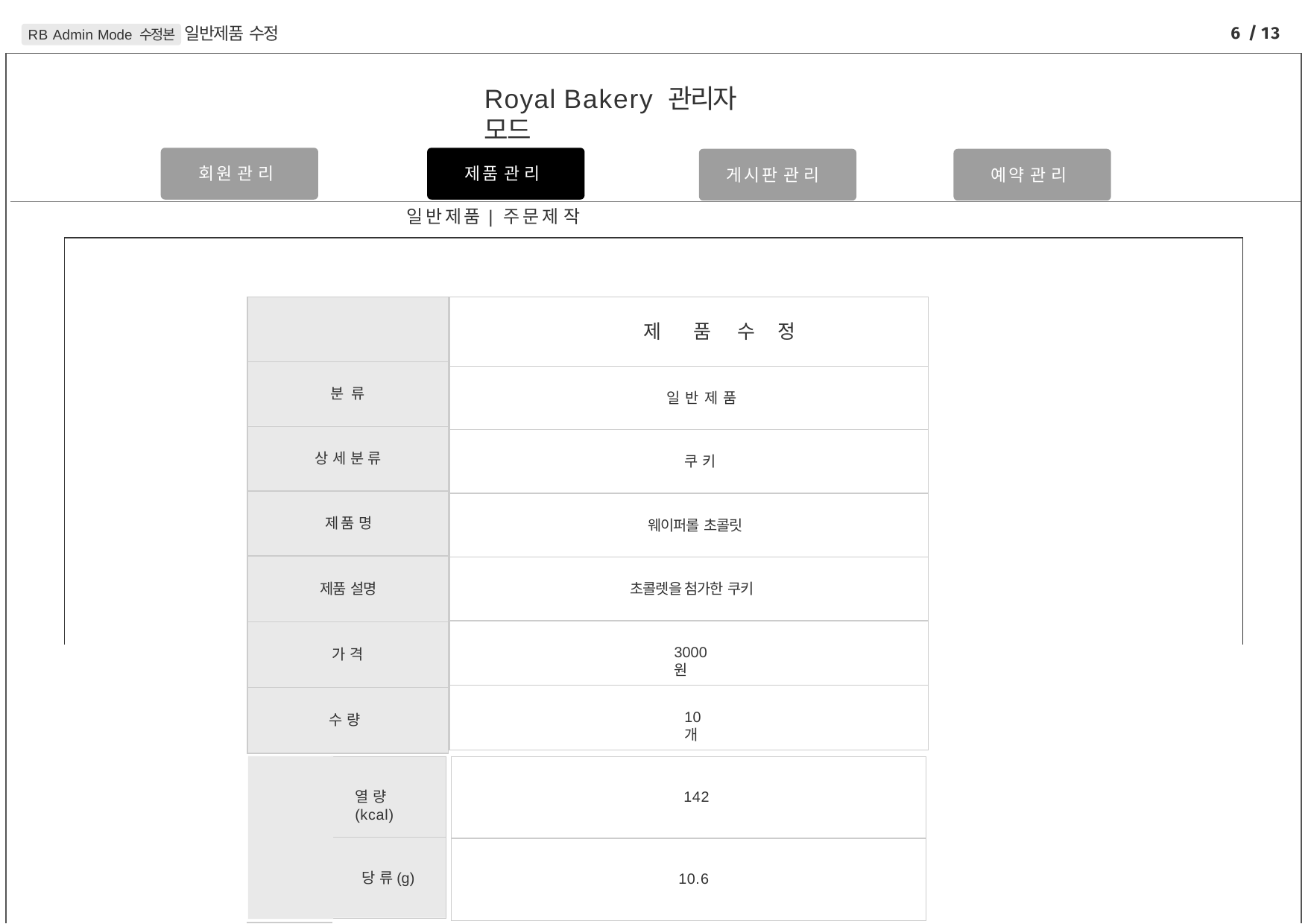

6 / 13
RB Admin Mode 수정본   일반제품 수정

Royal Bakery 관리자 모드

회 원  관 리
제 품  관 리
게 시 판  관 리
예 약  관 리

일 반 제 품 | 주 문 제 작

제	품	수	정

분  류
일  반  제  품

상 세 분 류
쿠 키

제 품 명
웨이퍼롤 초콜릿

제품 설명
초콜렛을 첨가한 쿠키

3000원
가 격

10개
수 량

열 량(kcal)
142

당 류(g)
10.6